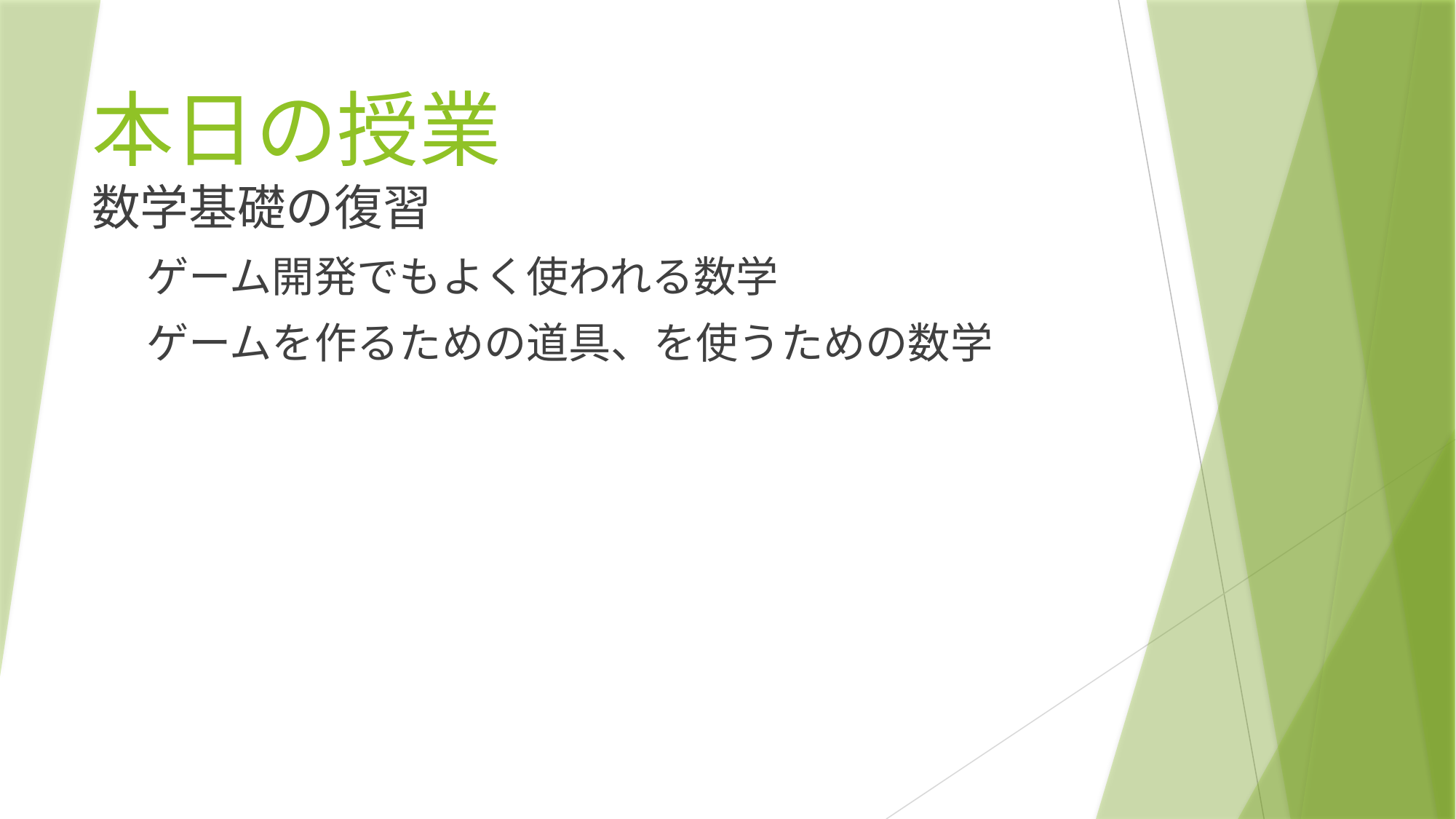

# 本日の授業
数学基礎の復習
ゲーム開発でもよく使われる数学
ゲームを作るための道具、を使うための数学